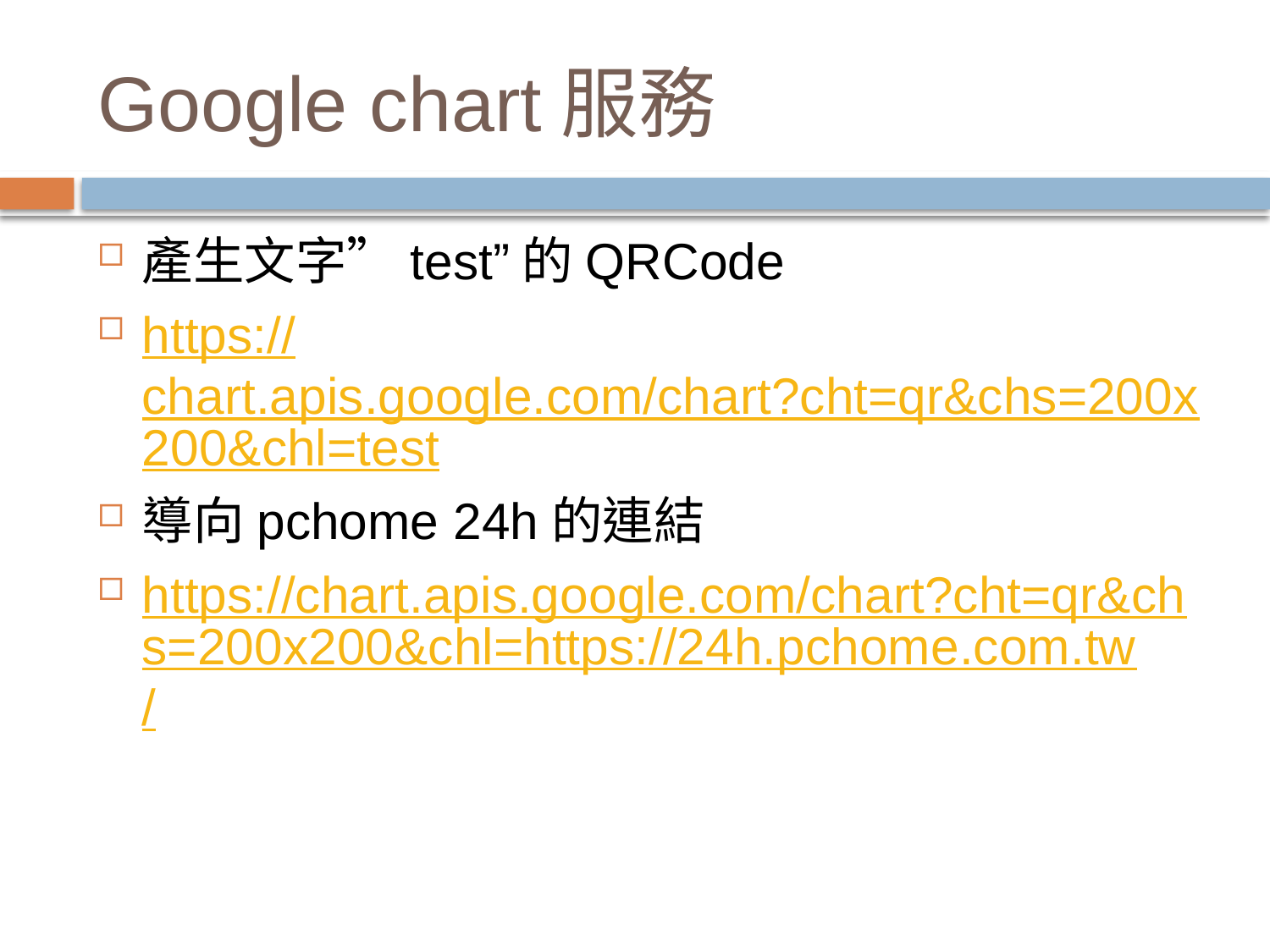

# Google chart服務
產生文字”test”的QRCode
https://chart.apis.google.com/chart?cht=qr&chs=200x200&chl=test
導向pchome 24h的連結
https://chart.apis.google.com/chart?cht=qr&chs=200x200&chl=https://24h.pchome.com.tw/